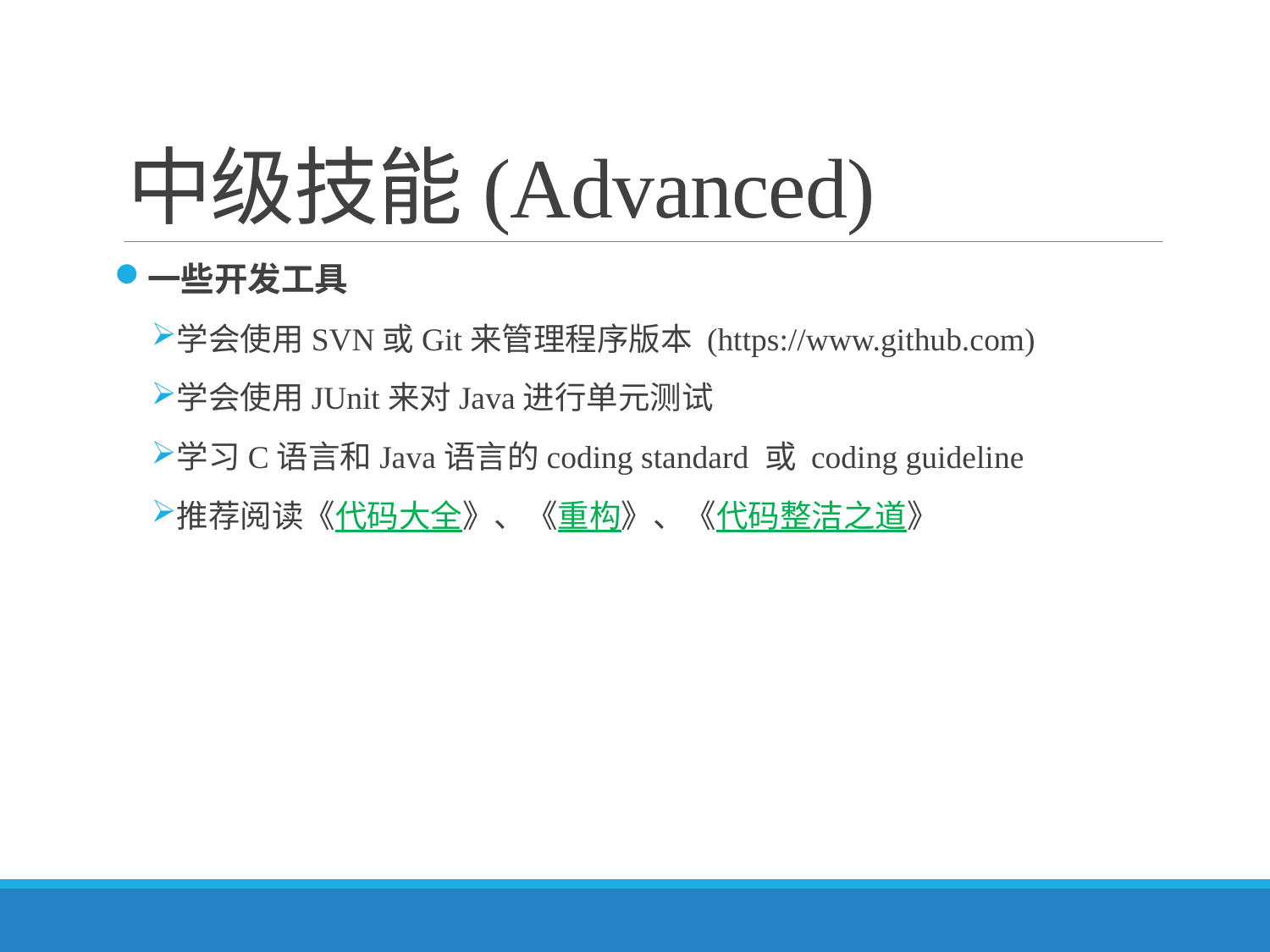

# 中级技能(Advanced)
一些开发工具
学会使用SVN或Git来管理程序版本 (https://www.github.com)
学会使用JUnit来对Java进行单元测试
学习C语言和Java语言的coding standard 或 coding guideline
推荐阅读《代码大全》、《重构》、《代码整洁之道》